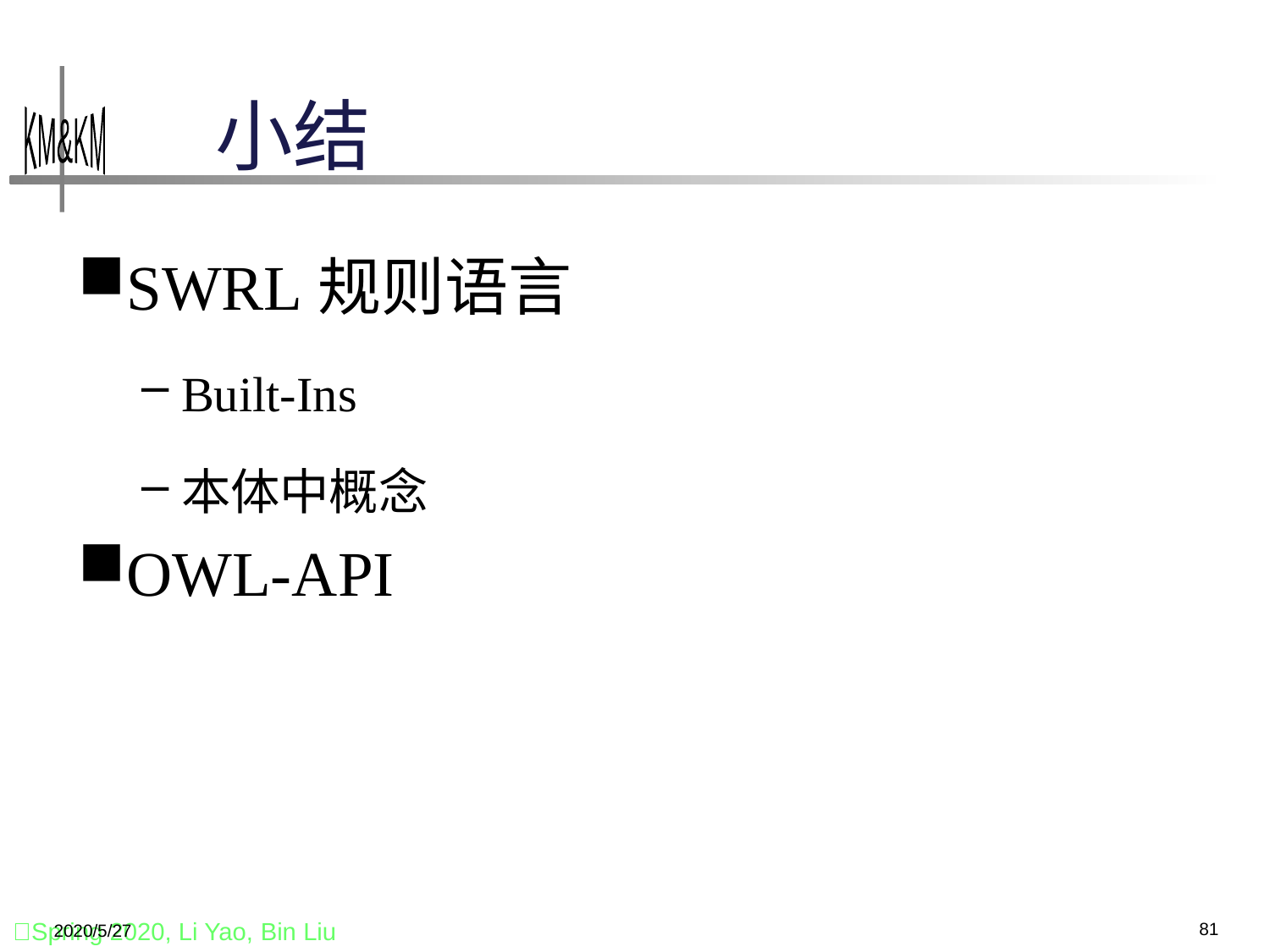

# 小结
SWRL规则语言
Built-Ins
本体中概念
OWL-API

81
2020/5/27